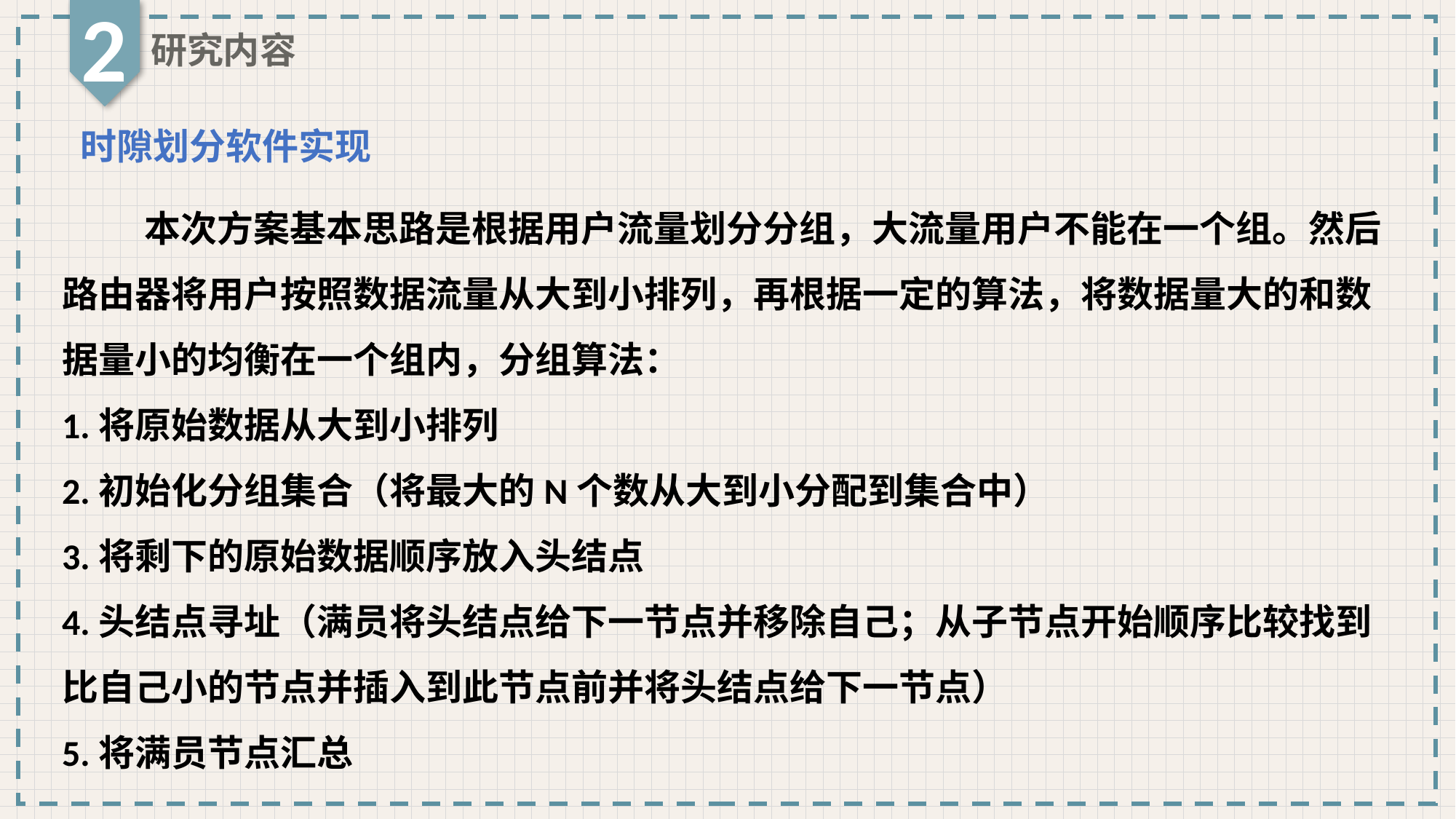

2

研究内容
时隙划分软件实现
         本次方案基本思路是根据用户流量划分分组，大流量用户不能在一个组。然后路由器将用户按照数据流量从大到小排列，再根据一定的算法，将数据量大的和数据量小的均衡在一个组内，分组算法：
1.将原始数据从大到小排列
2.初始化分组集合（将最大的N个数从大到小分配到集合中）
3.将剩下的原始数据顺序放入头结点
4.头结点寻址（满员将头结点给下一节点并移除自己；从子节点开始顺序比较找到比自己小的节点并插入到此节点前并将头结点给下一节点）
5.将满员节点汇总